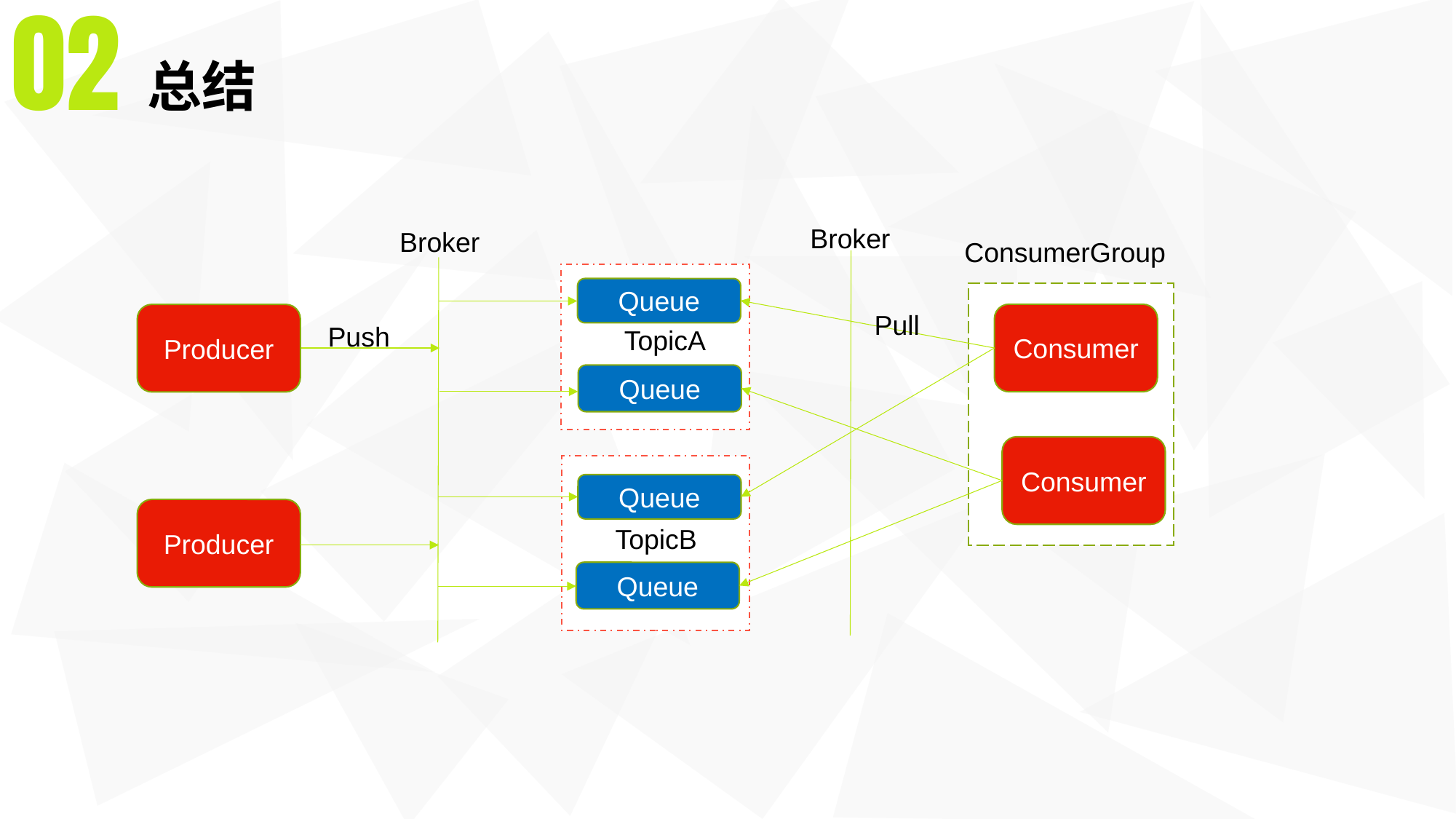

02
总结
Broker
Broker
ConsumerGroup

Queue

Pull
Consumer
Producer
Push
TopicA
Queue
Consumer

Queue
Producer
TopicB
Queue